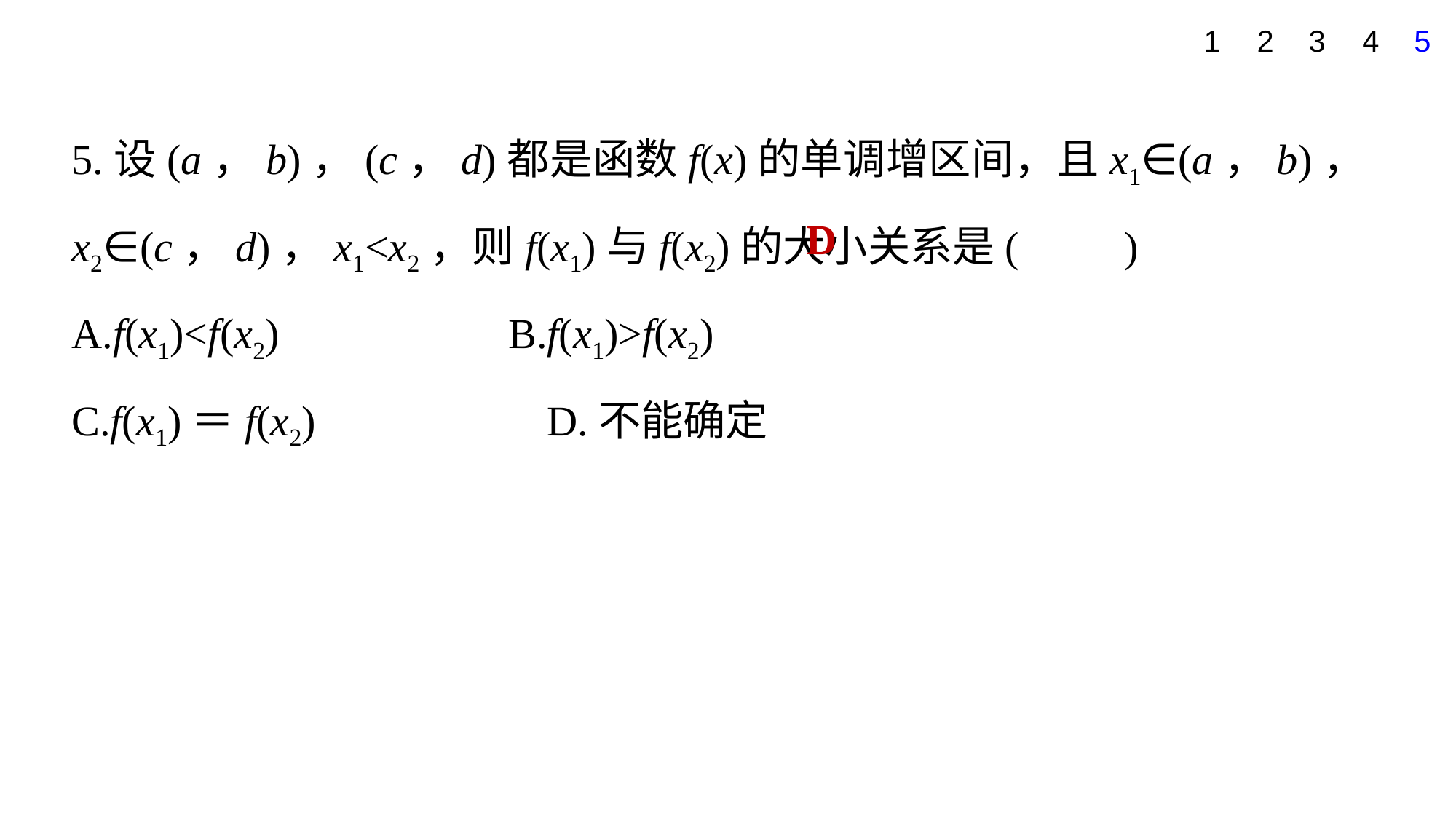

4
5
1
2
3
5.设(a，b)，(c，d)都是函数f(x)的单调增区间，且x1∈(a，b)，x2∈(c，d)，x1<x2，则f(x1)与f(x2)的大小关系是(　　)
A.f(x1)<f(x2)  			B.f(x1)>f(x2)
C.f(x1)＝f(x2)  	              D.不能确定
D